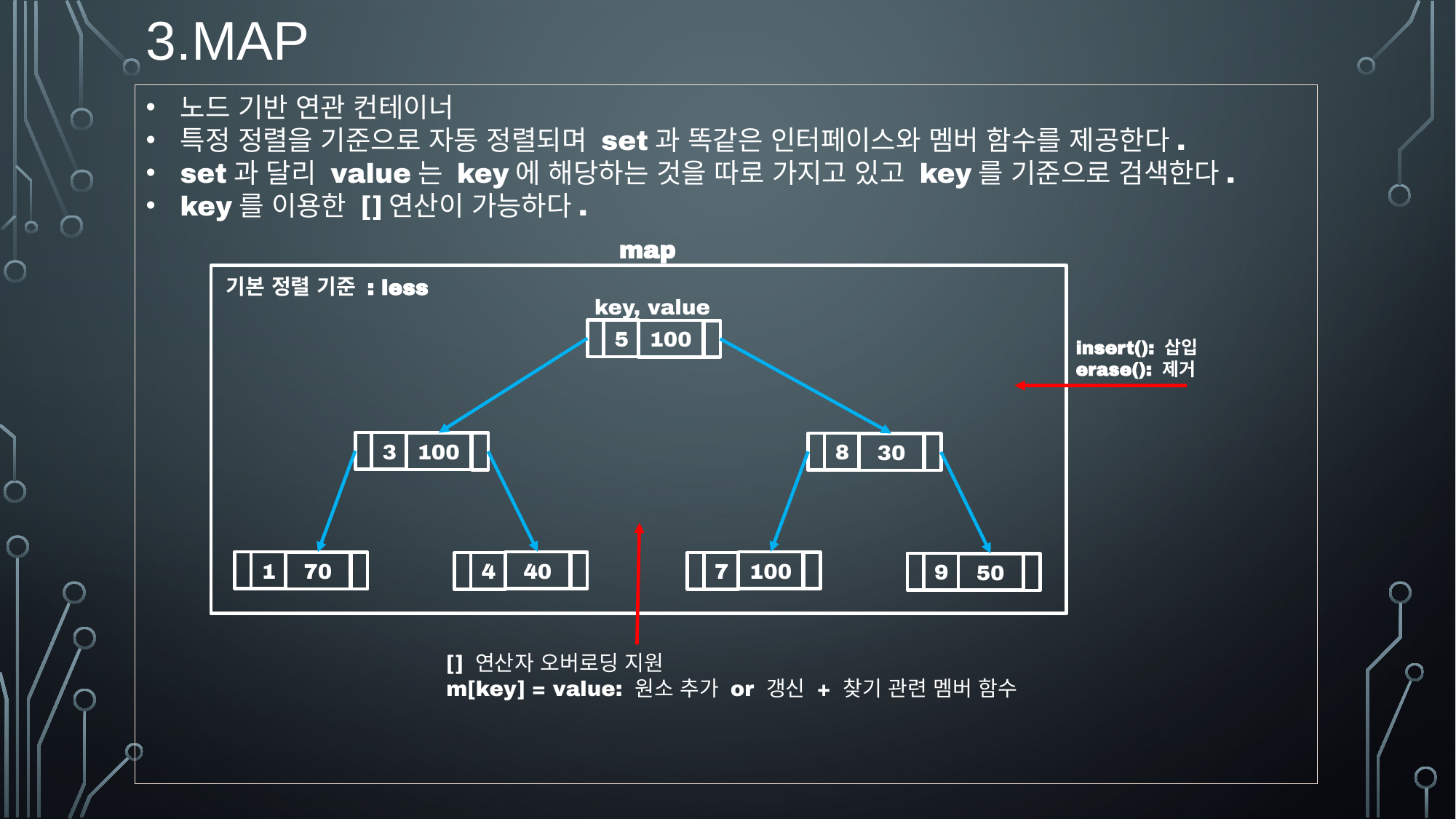

# 3.map
노드 기반 연관 컨테이너
특정 정렬을 기준으로 자동 정렬되며 set과 똑같은 인터페이스와 멤버 함수를 제공한다.
set과 달리 value는 key에 해당하는 것을 따로 가지고 있고 key를 기준으로 검색한다.
key를 이용한 []연산이 가능하다.

map

기본 정렬 기준 : less
key, value

5
100

insert(): 삽입
erase(): 제거

3
100

8
30

1
70

40

4
100

7

9
50

[] 연산자 오버로딩 지원
m[key] = value: 원소 추가 or 갱신 + 찾기 관련 멤버 함수